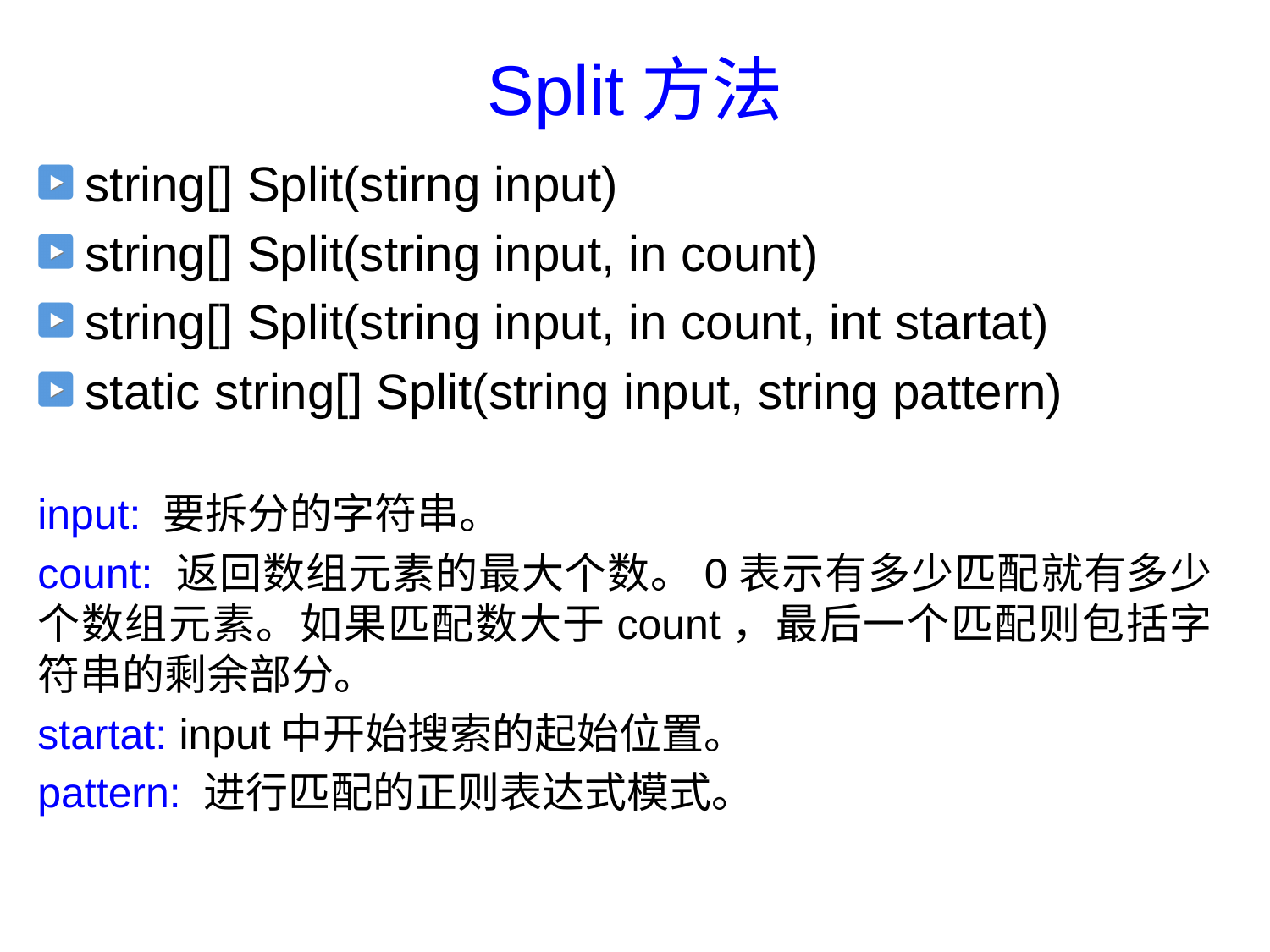

# Split方法
string[] Split(stirng input)
string[] Split(string input, in count)
string[] Split(string input, in count, int startat)
static string[] Split(string input, string pattern)

input: 要拆分的字符串。
count: 返回数组元素的最大个数。0表示有多少匹配就有多少个数组元素。如果匹配数大于count，最后一个匹配则包括字符串的剩余部分。
startat: input中开始搜索的起始位置。
pattern: 进行匹配的正则表达式模式。